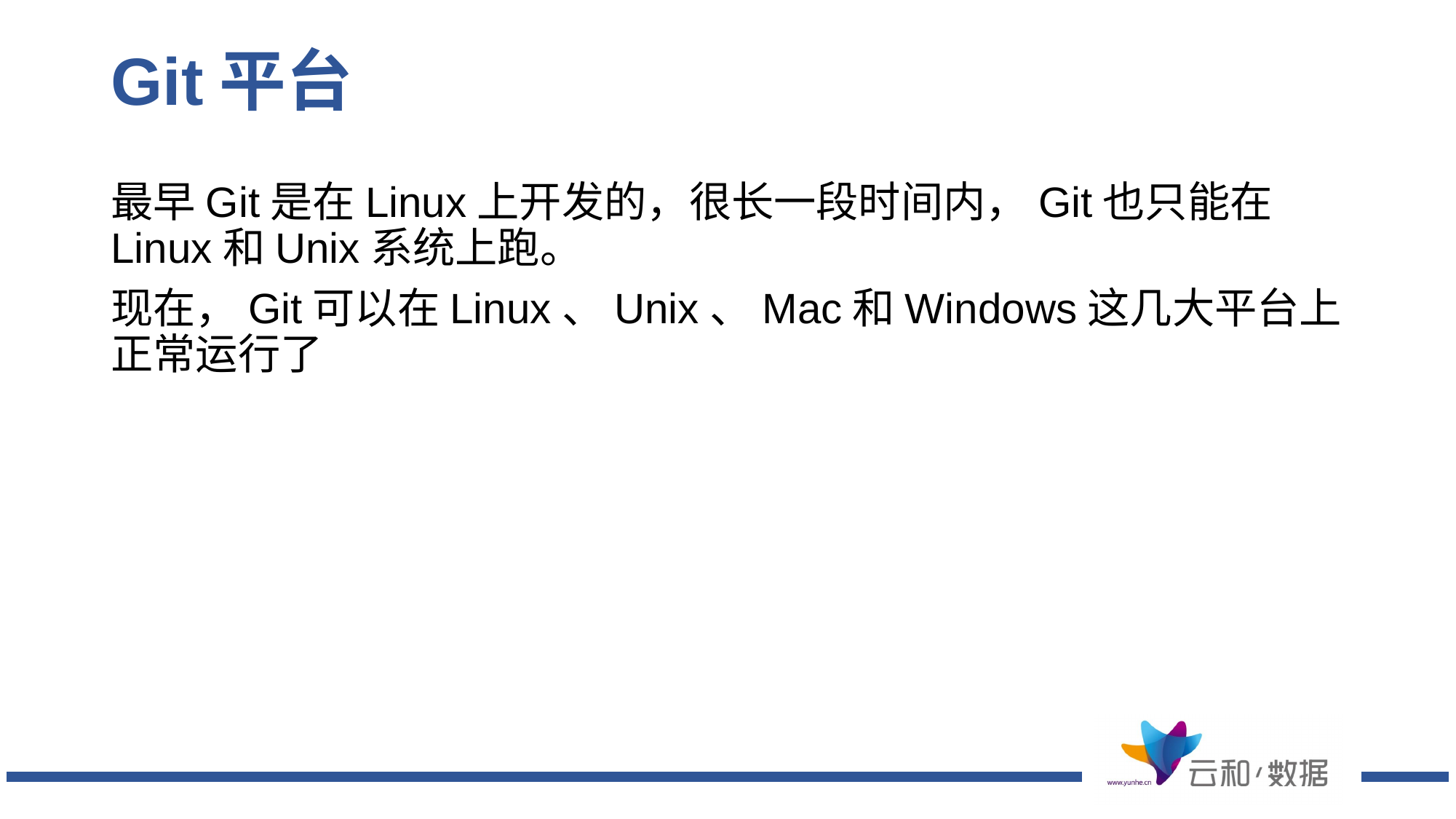

# Git平台
最早Git是在Linux上开发的，很长一段时间内，Git也只能在Linux和Unix系统上跑。
现在，Git可以在Linux、Unix、Mac和Windows这几大平台上正常运行了